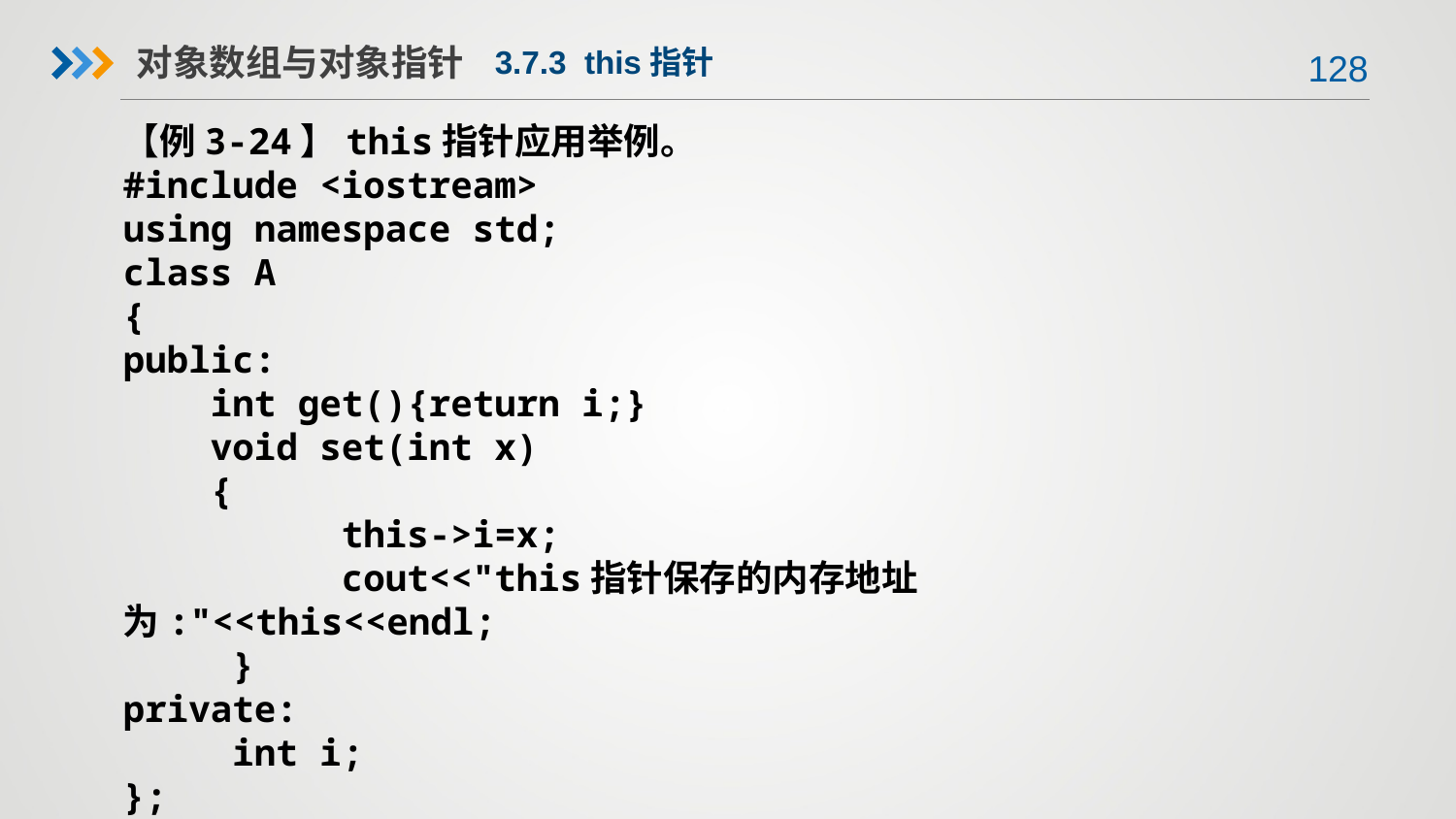

对象数组与对象指针
3.7.3  this指针
【例3-24】this指针应用举例。
#include <iostream>
using namespace std;
class A
{
public:
    int get(){return i;}
    void set(int x)
    {
          this->i=x;
          cout<<"this指针保存的内存地址为:"<<this<<endl;
     }
private:
     int i;
};